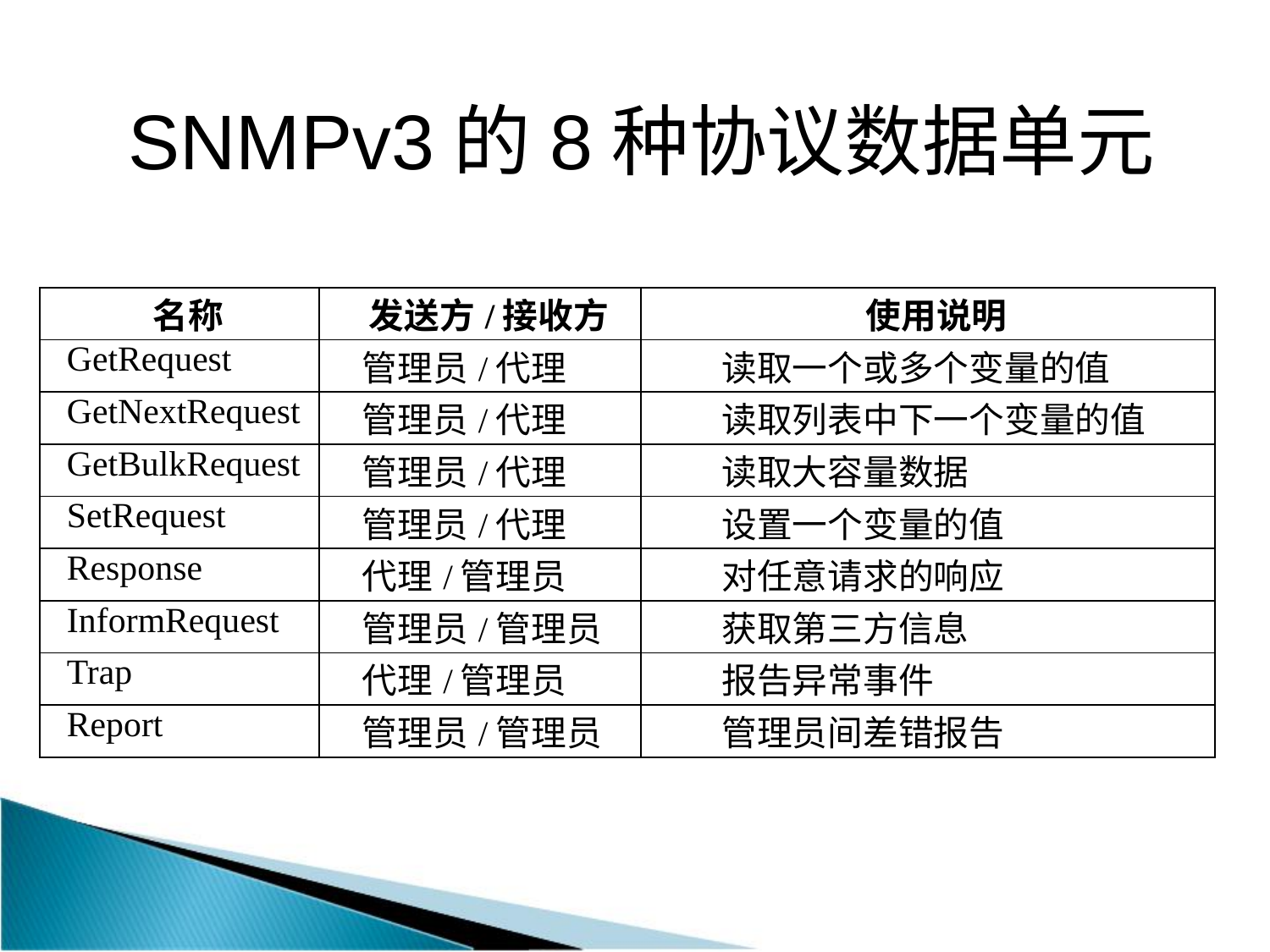

# SNMPv3的8种协议数据单元

| 名称 | 发送方/接收方 | 使用说明 |
| --- | --- | --- |
| GetRequest | 管理员/代理 | 读取一个或多个变量的值 |
| GetNextRequest | 管理员/代理 | 读取列表中下一个变量的值 |
| GetBulkRequest | 管理员/代理 | 读取大容量数据 |
| SetRequest | 管理员/代理 | 设置一个变量的值 |
| Response | 代理/管理员 | 对任意请求的响应 |
| InformRequest | 管理员/管理员 | 获取第三方信息 |
| Trap | 代理/管理员 | 报告异常事件 |
| Report | 管理员/管理员 | 管理员间差错报告 |